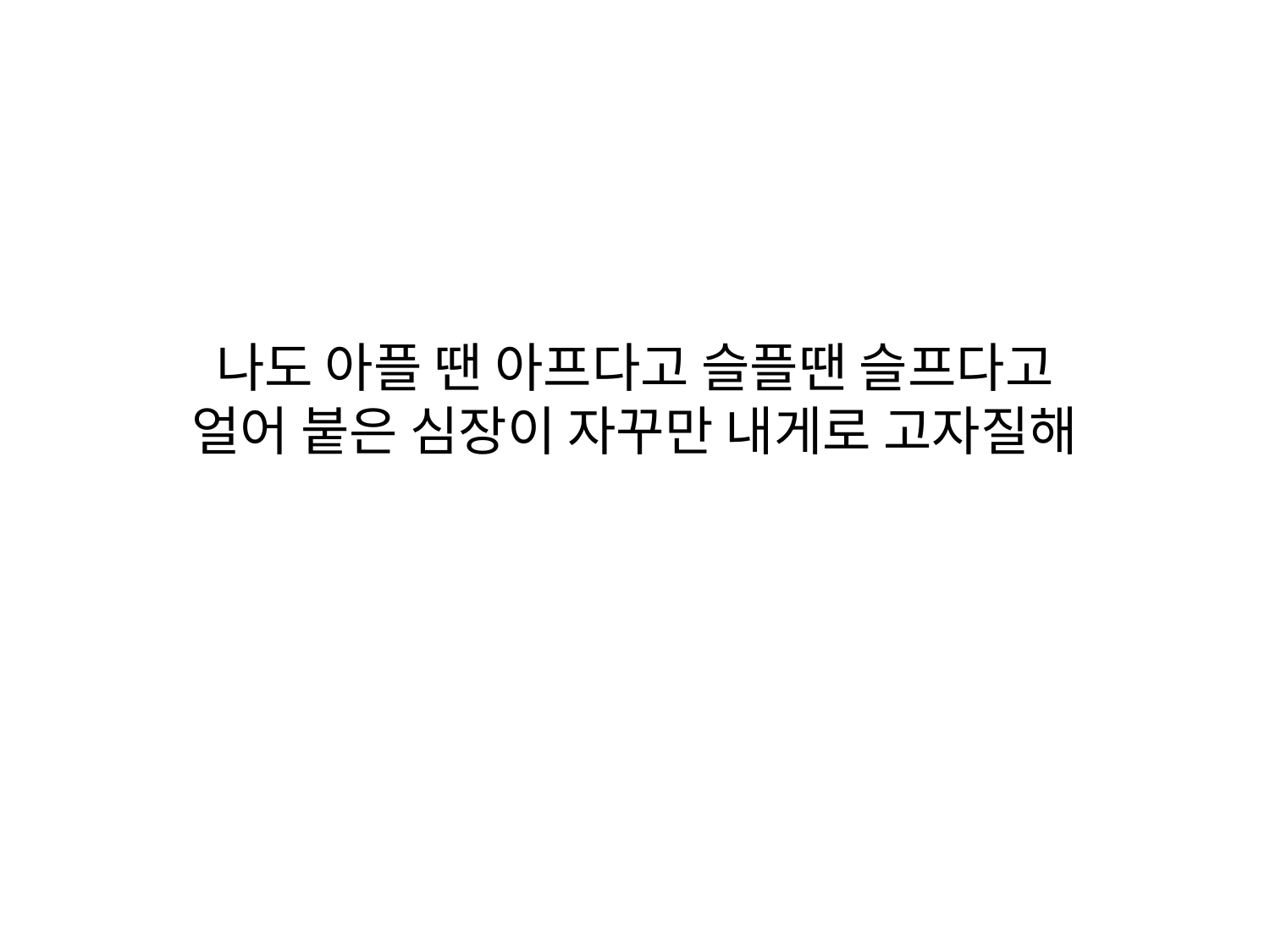

# 나도 아플 땐 아프다고 슬플땐 슬프다고 얼어 붙은 심장이 자꾸만 내게로 고자질해